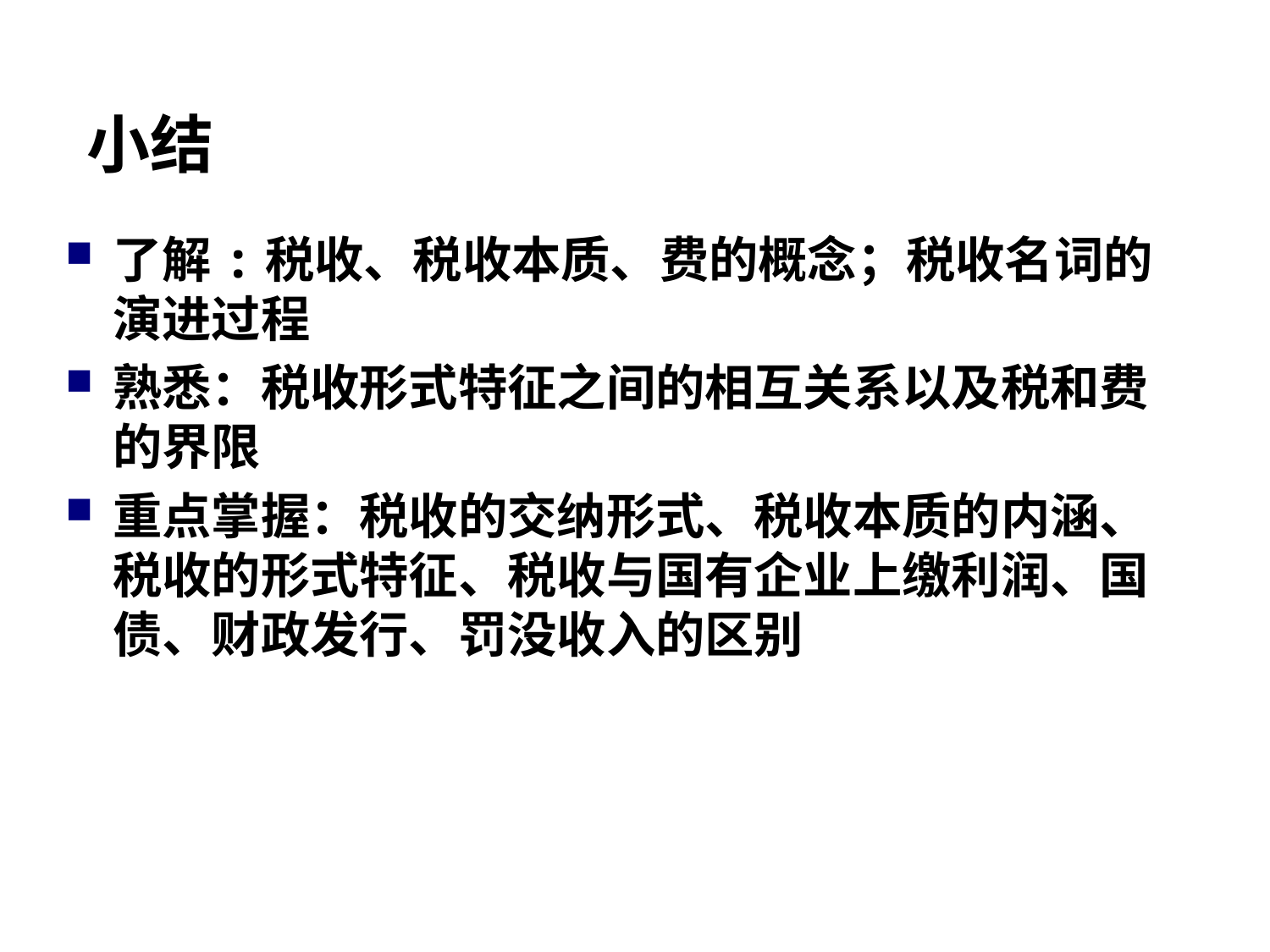

# 小结
了解:税收、税收本质、费的概念；税收名词的演进过程
熟悉：税收形式特征之间的相互关系以及税和费的界限
重点掌握：税收的交纳形式、税收本质的内涵、税收的形式特征、税收与国有企业上缴利润、国债、财政发行、罚没收入的区别